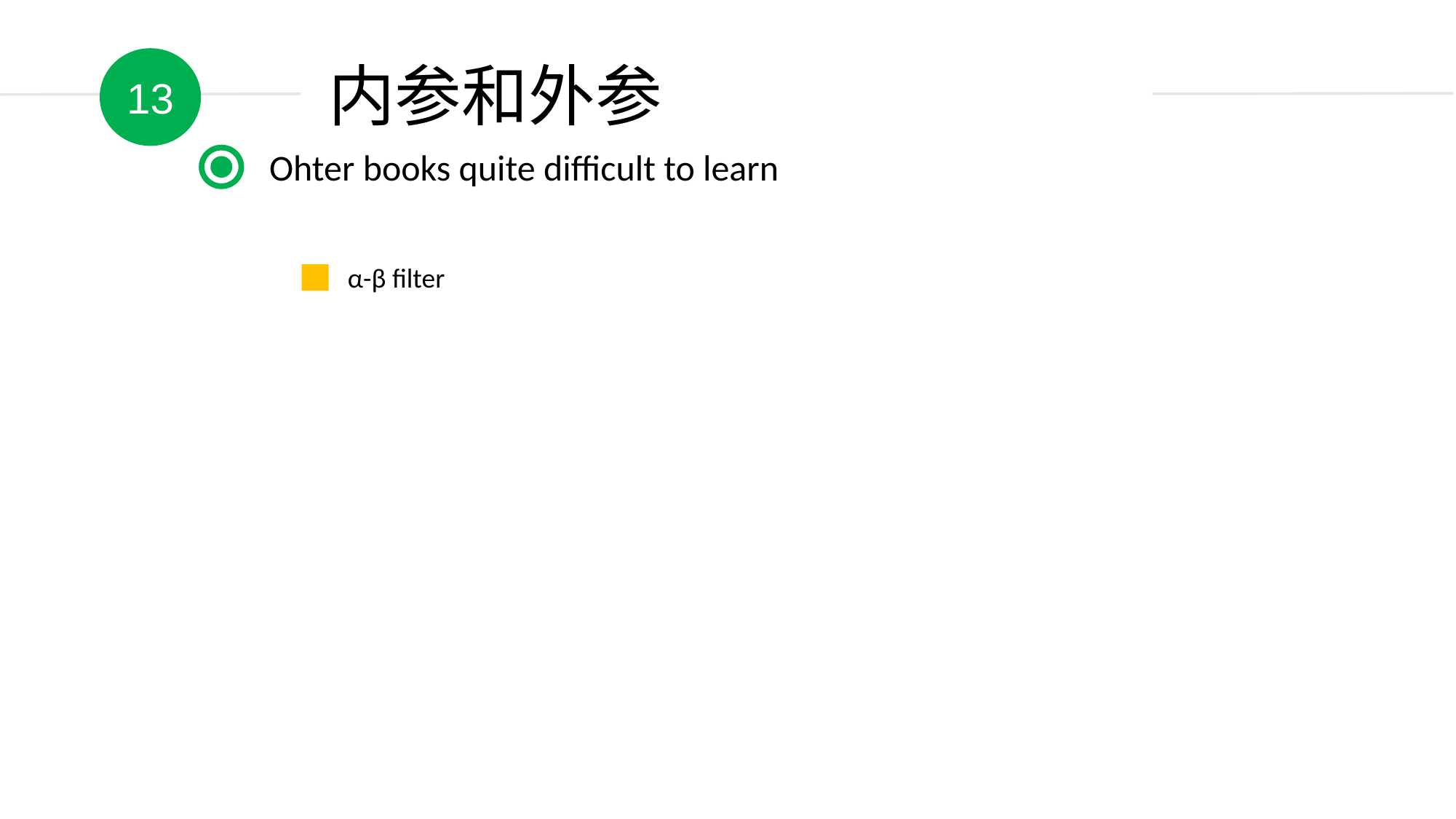

13
内参和外参
Ohter books quite difficult to learn

α-β filter